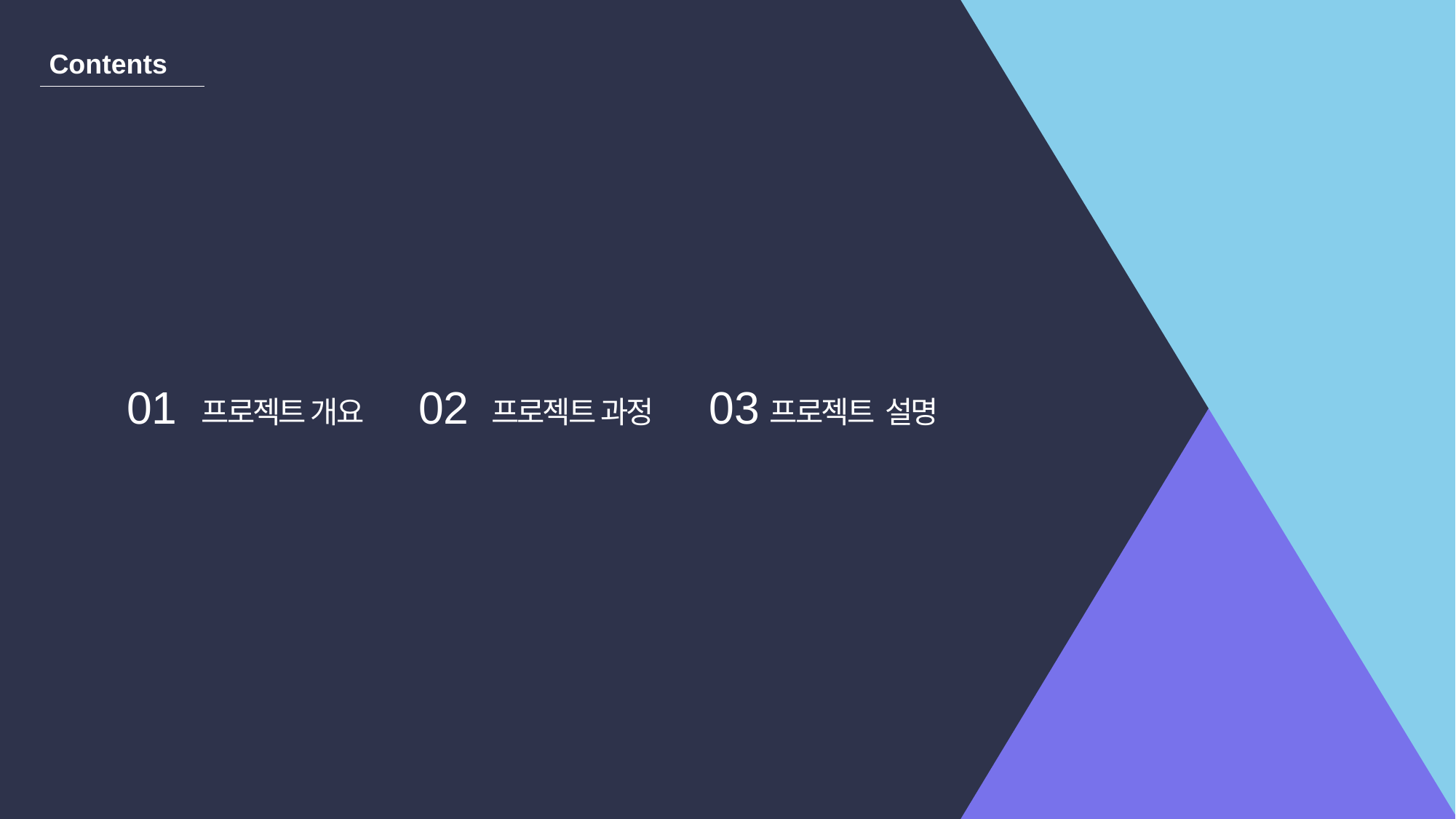

Contents
01
프로젝트 개요
02
프로젝트 과정
03
프로젝트  설명